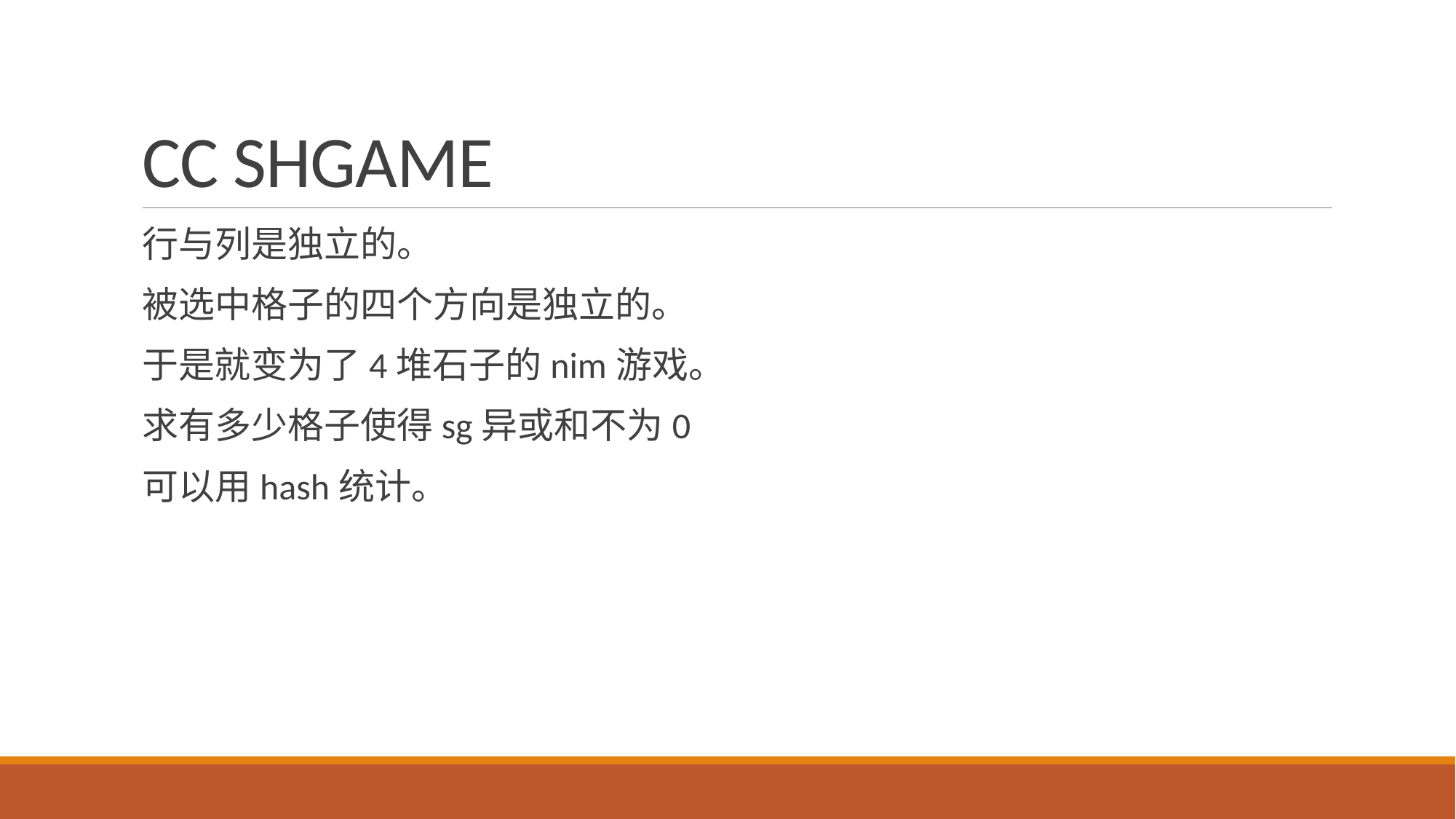

# CC SHGAME
行与列是独立的。
被选中格子的四个方向是独立的。
于是就变为了4堆石子的nim游戏。
求有多少格子使得sg异或和不为0
可以用hash统计。